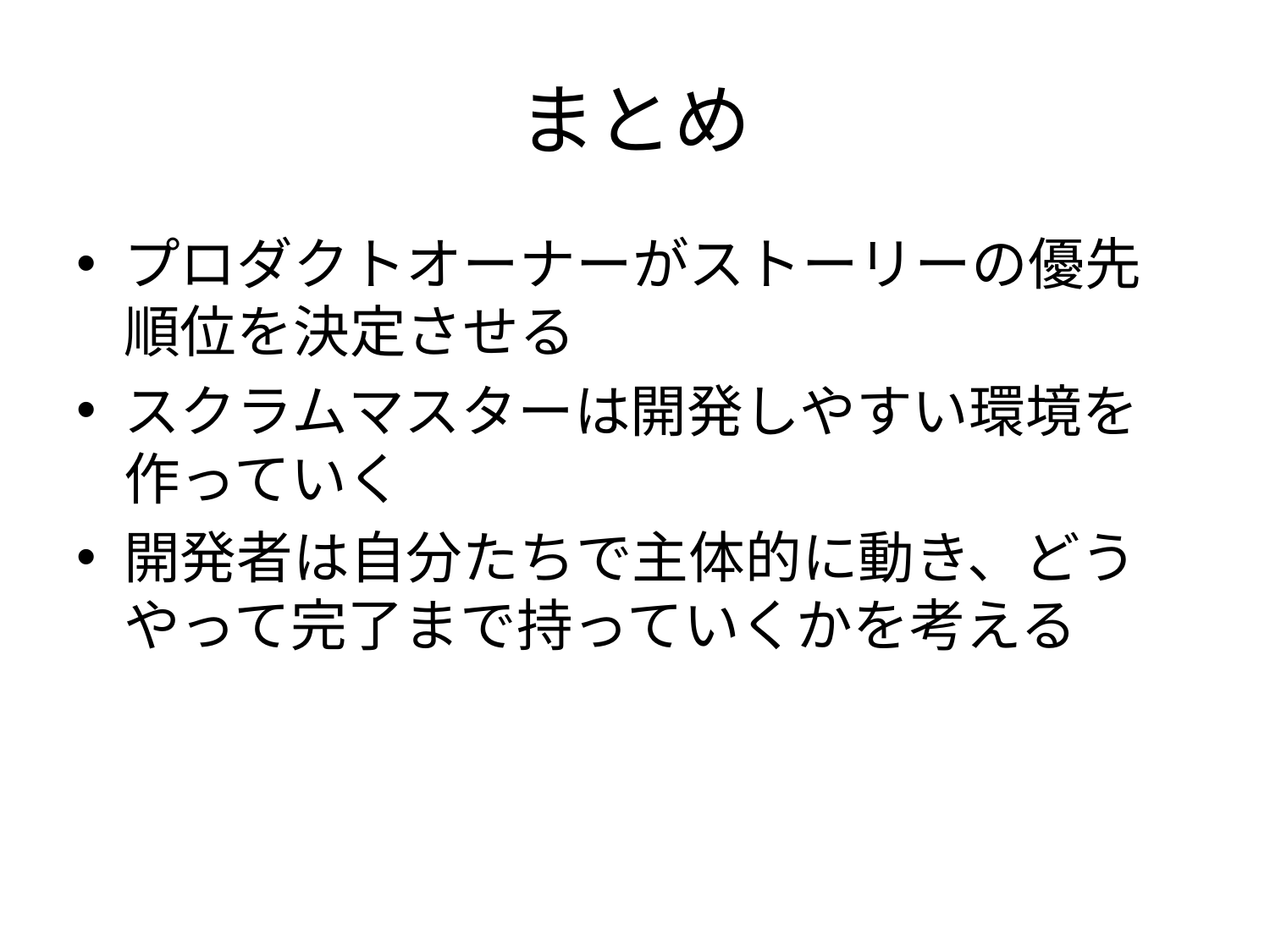

# まとめ
プロダクトオーナーがストーリーの優先順位を決定させる
スクラムマスターは開発しやすい環境を作っていく
開発者は自分たちで主体的に動き、どうやって完了まで持っていくかを考える